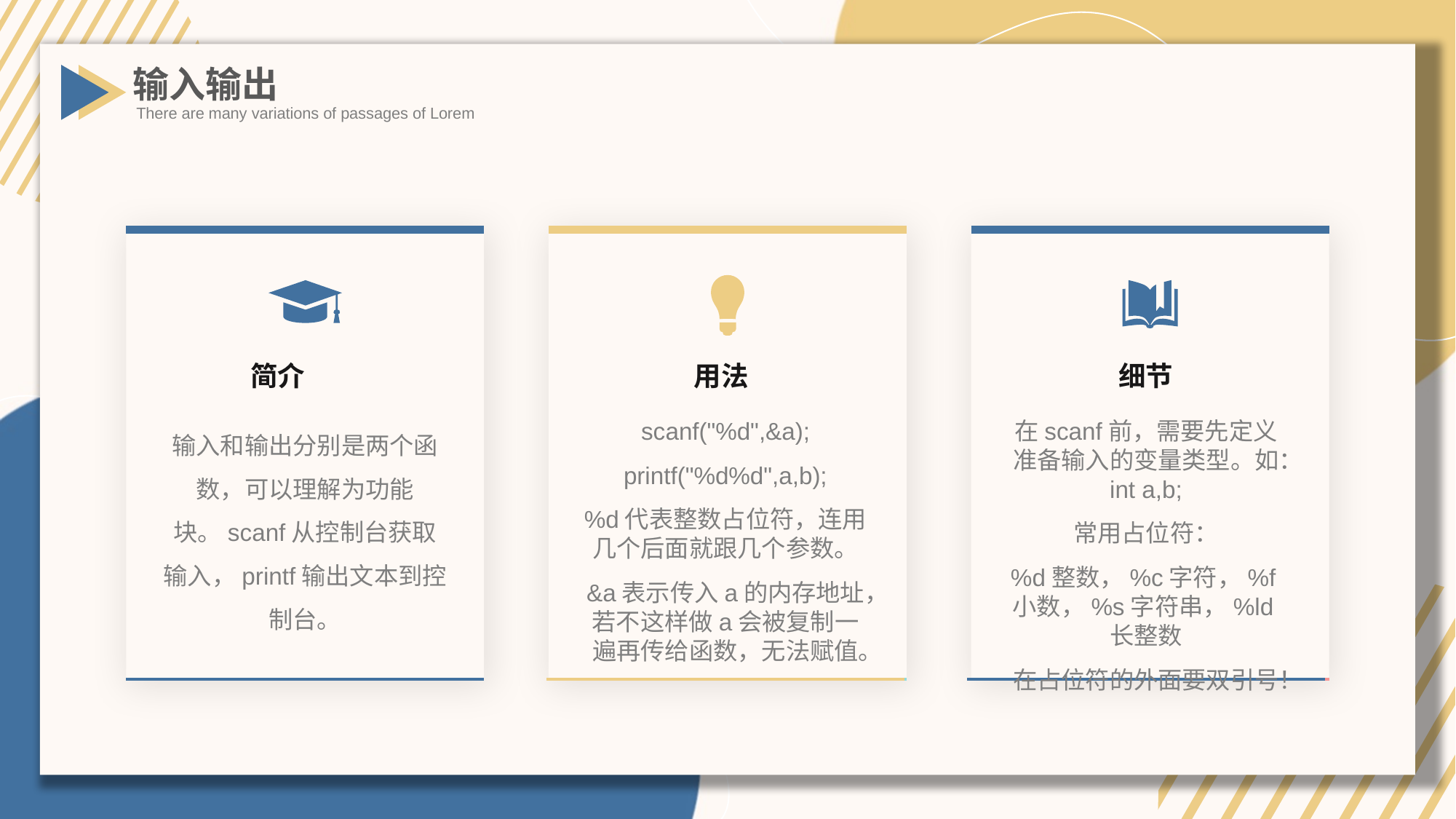

输入输出

There are many variations of passages of Lorem

        简介
  用法
  细节

输入和输出分别是两个函数，可以理解为功能块。scanf从控制台获取输入，printf输出文本到控制台。
scanf("%d",&a);
printf("%d%d",a,b);
%d代表整数占位符，连用几个后面就跟几个参数。
&a表示传入a的内存地址，若不这样做a会被复制一遍再传给函数，无法赋值。
在scanf前，需要先定义准备输入的变量类型。如：int a,b;
常用占位符：
%d整数，%c字符，%f小数，%s字符串，%ld长整数
在占位符的外面要双引号！